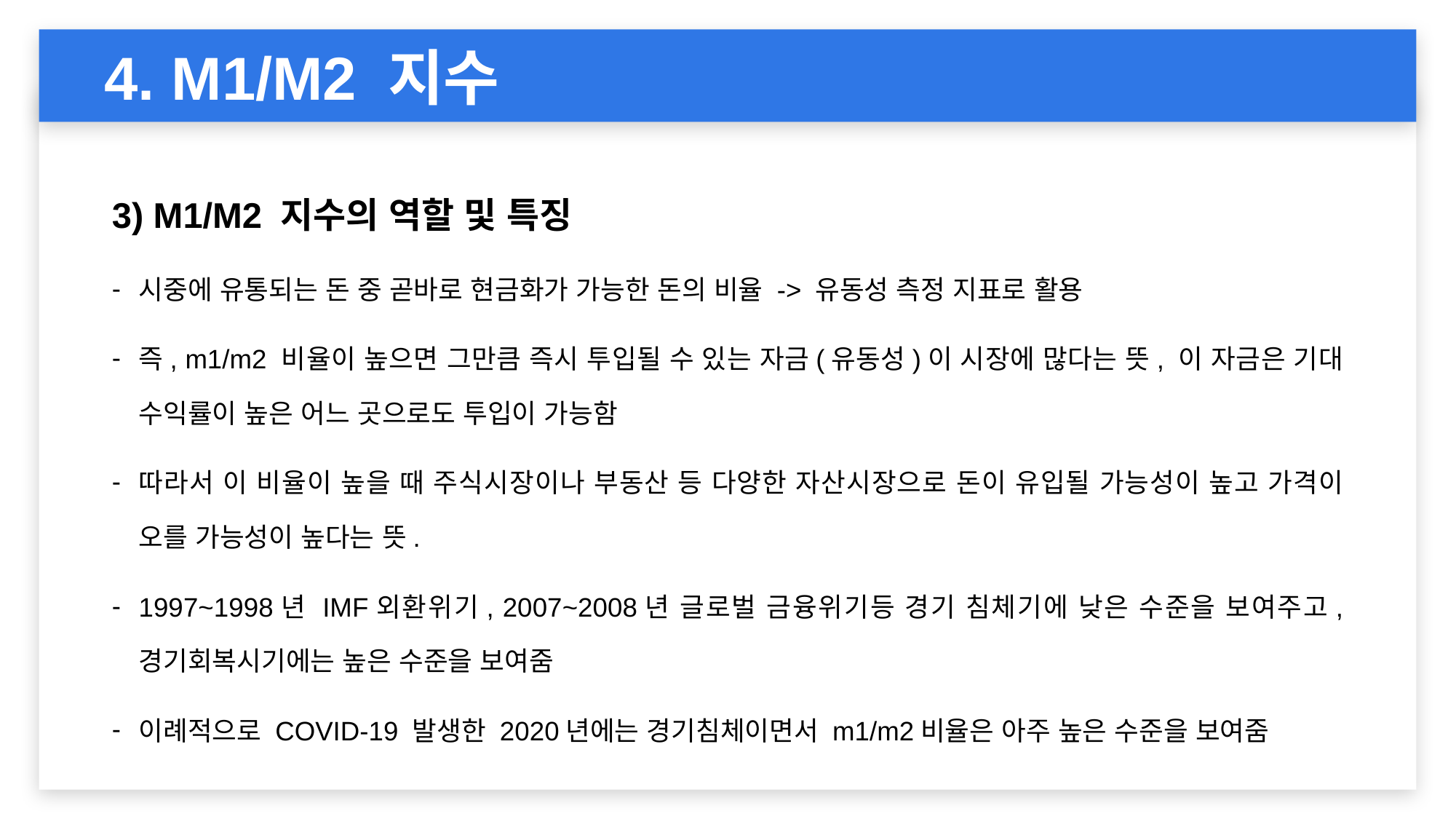

4. M1/M2 지수

3) M1/M2 지수의 역할 및 특징
시중에 유통되는 돈 중 곧바로 현금화가 가능한 돈의 비율 -> 유동성 측정 지표로 활용
즉, m1/m2 비율이 높으면 그만큼 즉시 투입될 수 있는 자금(유동성)이 시장에 많다는 뜻, 이 자금은 기대 수익률이 높은 어느 곳으로도 투입이 가능함
따라서 이 비율이 높을 때 주식시장이나 부동산 등 다양한 자산시장으로 돈이 유입될 가능성이 높고 가격이 오를 가능성이 높다는 뜻.
1997~1998년 IMF외환위기, 2007~2008년 글로벌 금융위기등 경기 침체기에 낮은 수준을 보여주고, 경기회복시기에는 높은 수준을 보여줌
이례적으로 COVID-19 발생한 2020년에는 경기침체이면서 m1/m2비율은 아주 높은 수준을 보여줌